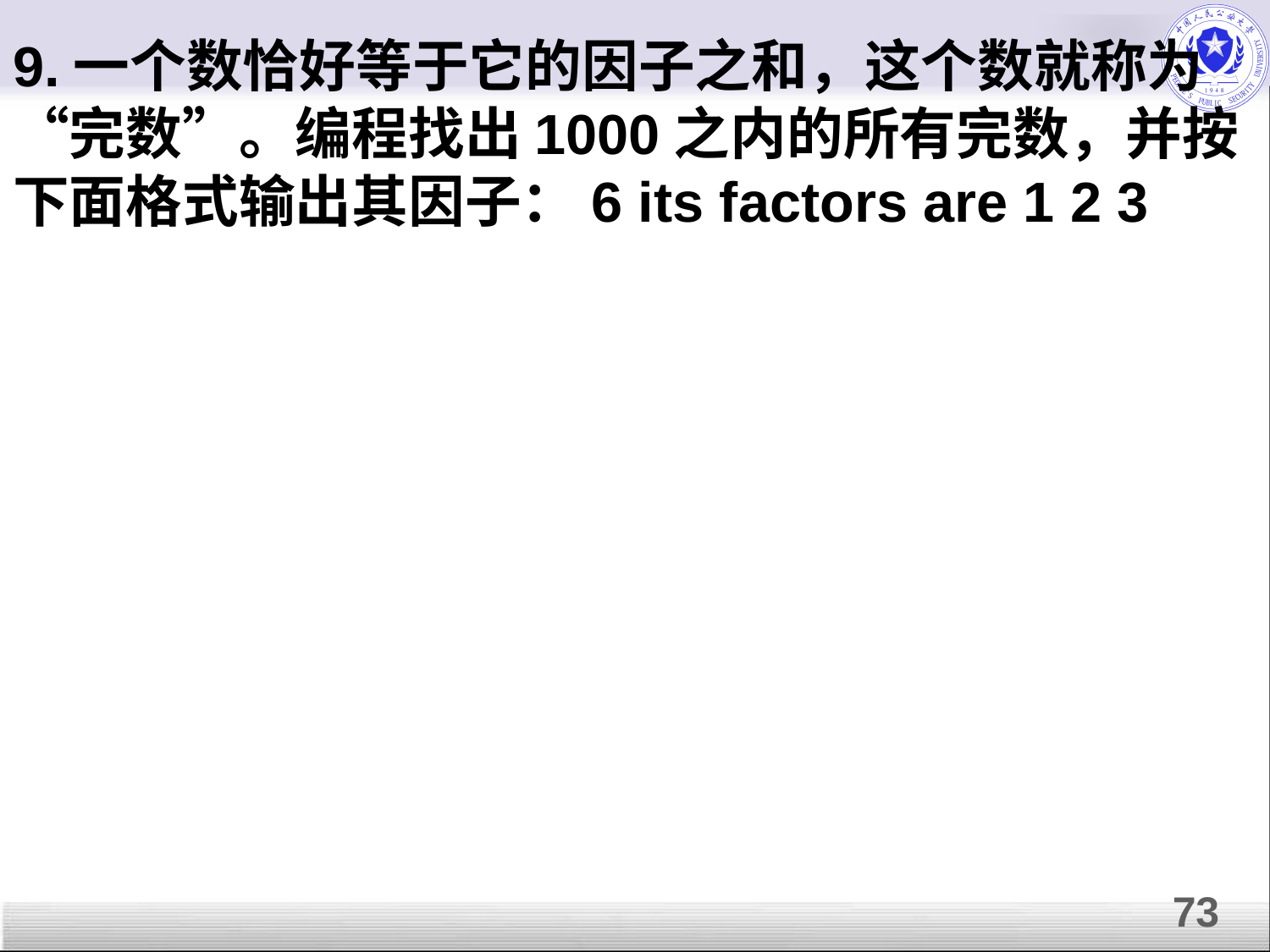

# 9.一个数恰好等于它的因子之和，这个数就称为“完数”。编程找出1000之内的所有完数，并按下面格式输出其因子：6 its factors are 1 2 3